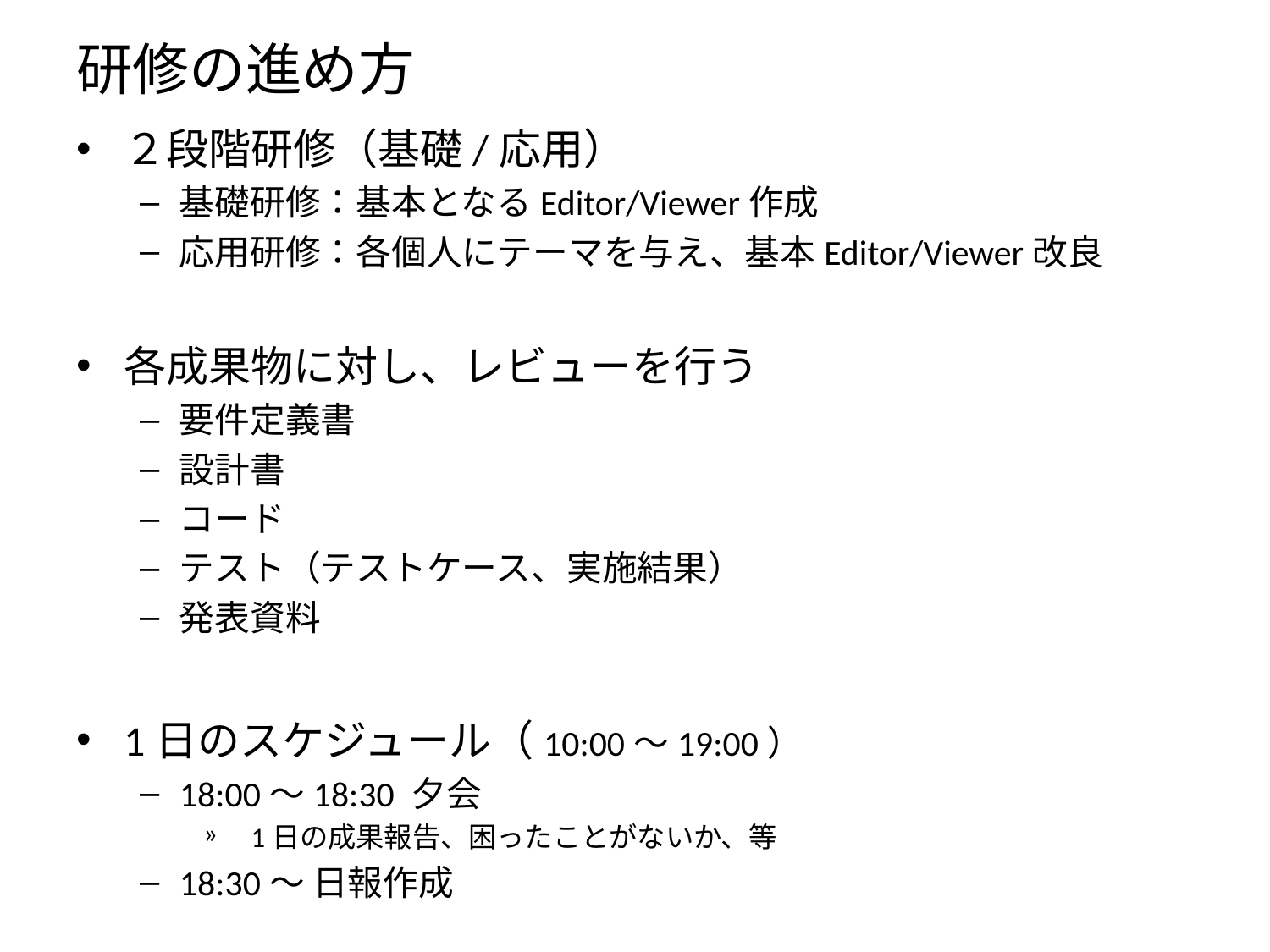

# 研修の進め方
２段階研修（基礎/応用）
基礎研修：基本となるEditor/Viewer作成
応用研修：各個人にテーマを与え、基本Editor/Viewer改良

各成果物に対し、レビューを行う
要件定義書
設計書
コード
テスト（テストケース、実施結果）
発表資料

1日のスケジュール（10:00～19:00）
18:00～18:30 夕会
1日の成果報告、困ったことがないか、等
18:30～ 日報作成